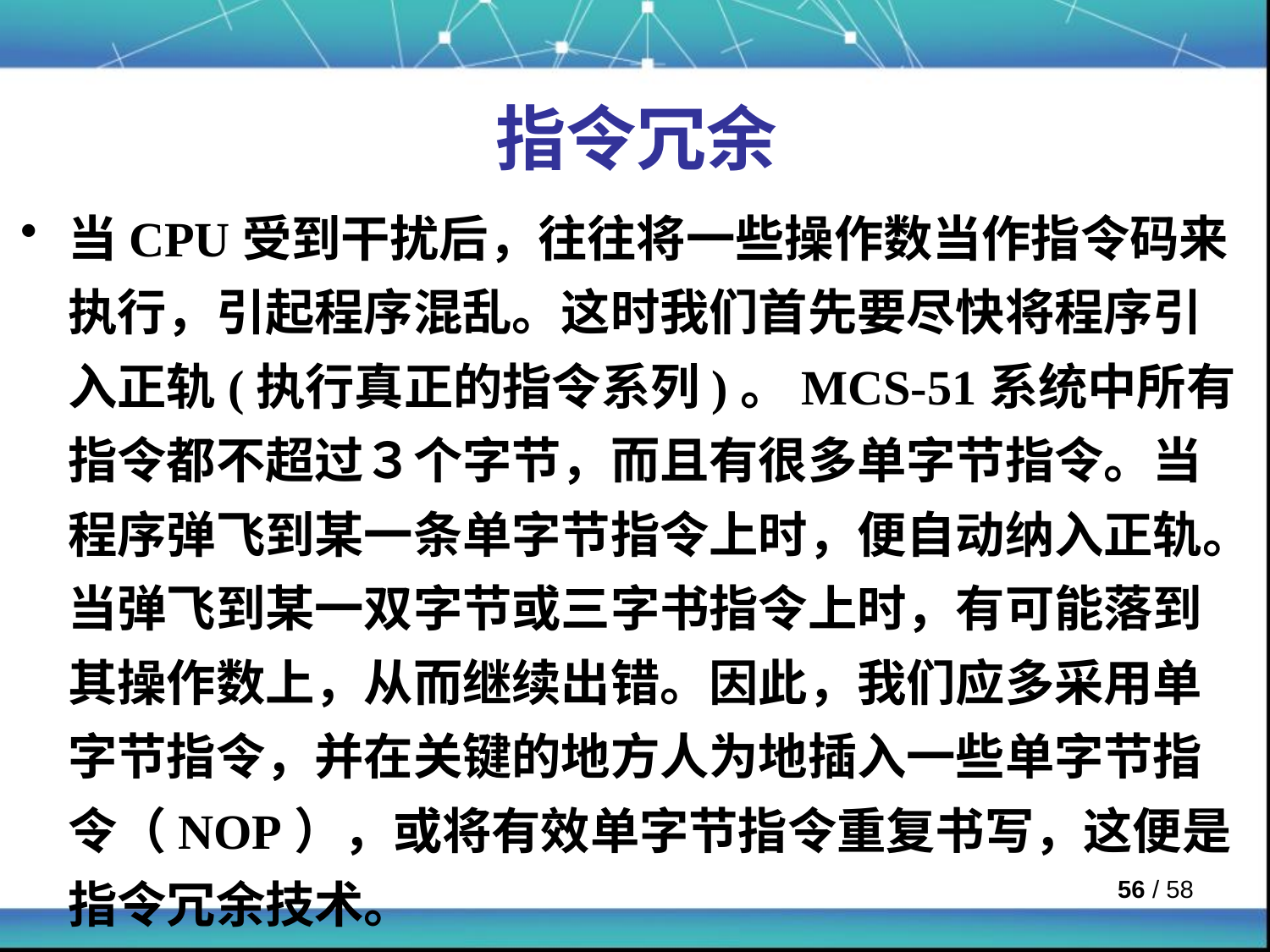

# 指令冗余
当CPU受到干扰后，往往将一些操作数当作指令码来执行，引起程序混乱。这时我们首先要尽快将程序引入正轨(执行真正的指令系列)。MCS-51系统中所有指令都不超过３个字节，而且有很多单字节指令。当程序弹飞到某一条单字节指令上时，便自动纳入正轨。当弹飞到某一双字节或三字书指令上时，有可能落到其操作数上，从而继续出错。因此，我们应多采用单字节指令，并在关键的地方人为地插入一些单字节指令（NOP），或将有效单字节指令重复书写，这便是指令冗余技术。

56 / 58